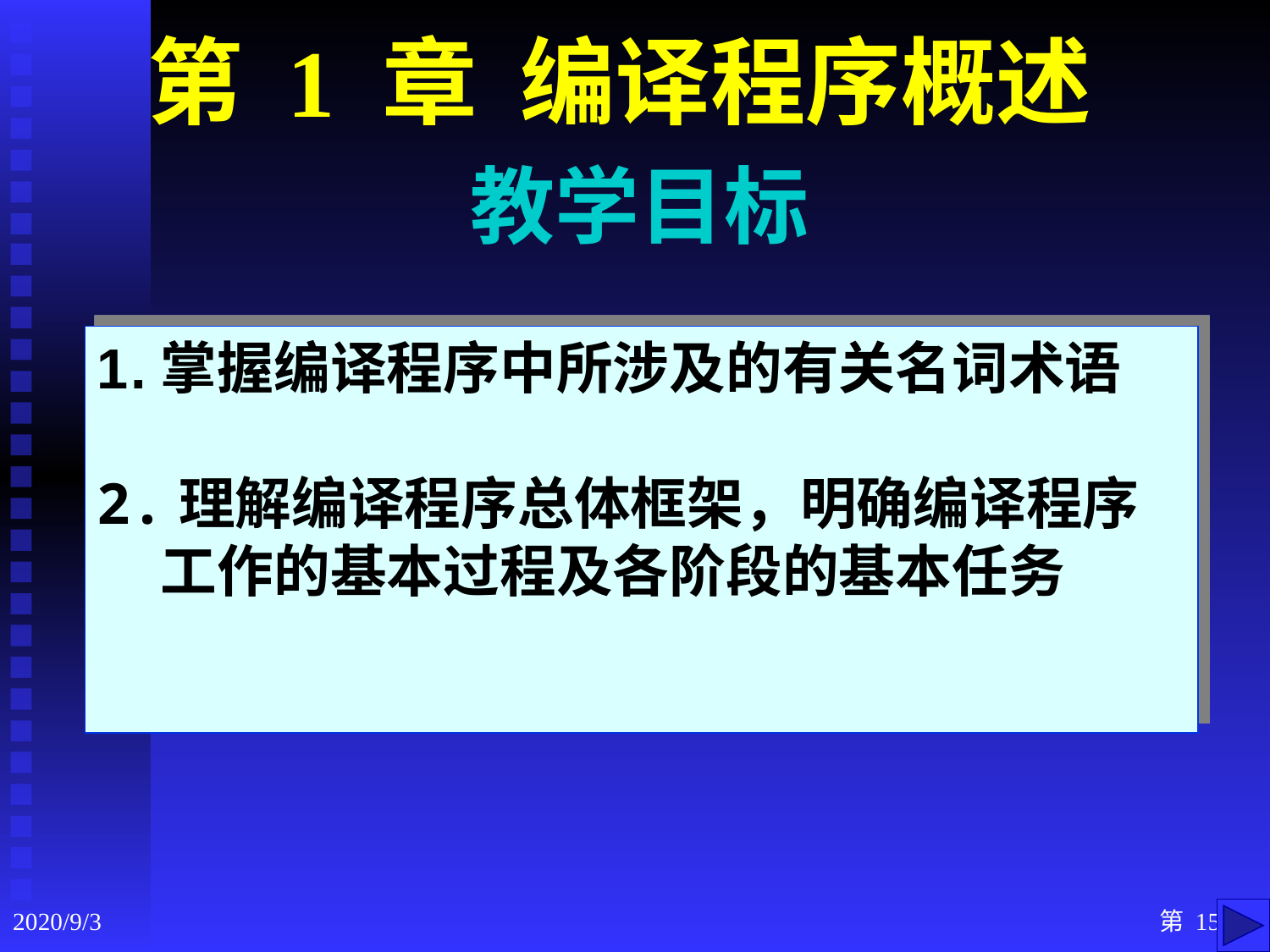

# 第 1 章  编译程序概述
教学目标
掌握编译程序中所涉及的有关名词术语

2.理解编译程序总体框架，明确编译程序工作的基本过程及各阶段的基本任务
2020/9/3
第 15 页